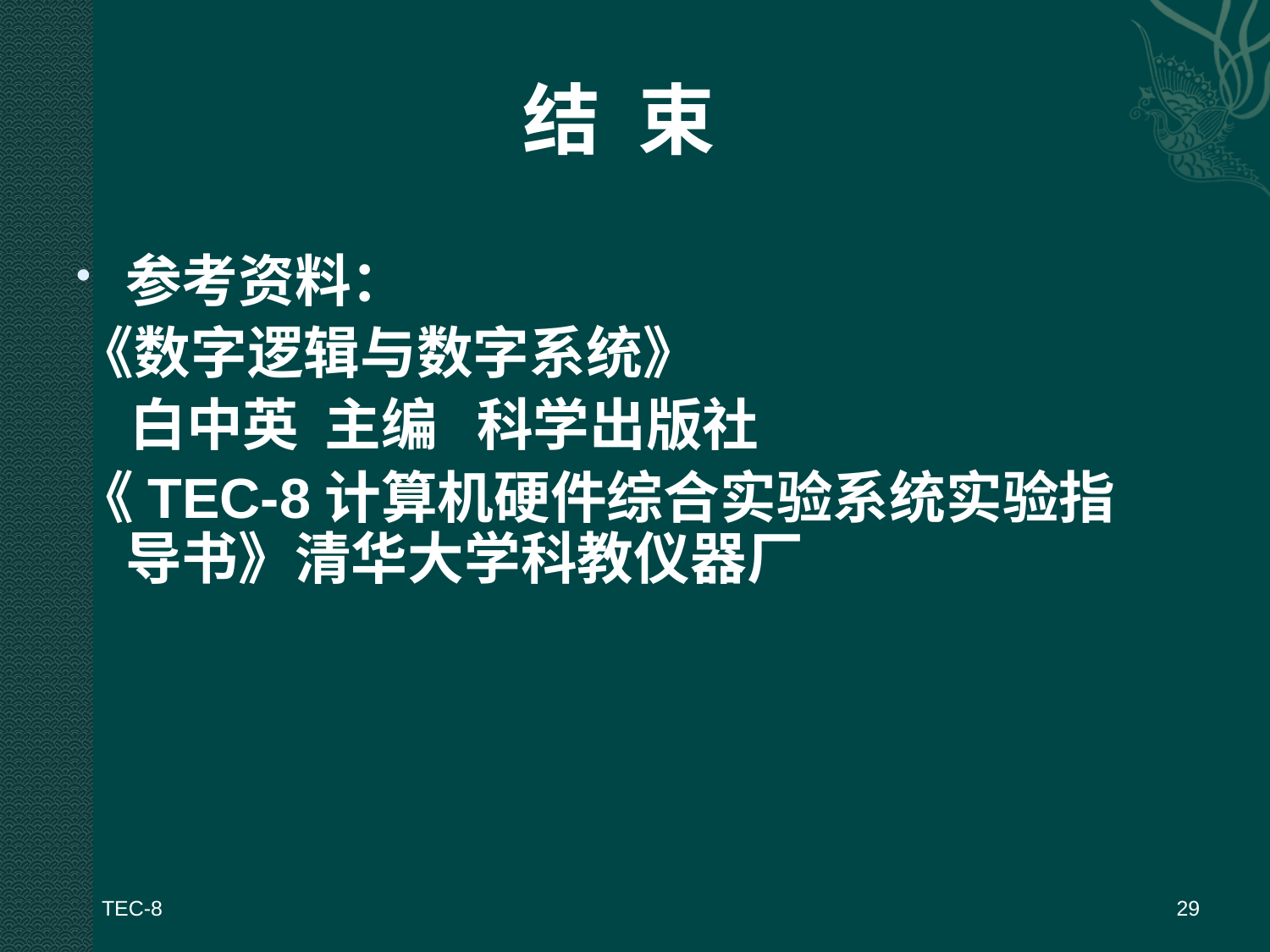

# 结  束
参考资料：
《数字逻辑与数字系统》
   白中英  主编   科学出版社
《TEC-8计算机硬件综合实验系统实验指导书》清华大学科教仪器厂

TEC-8
29